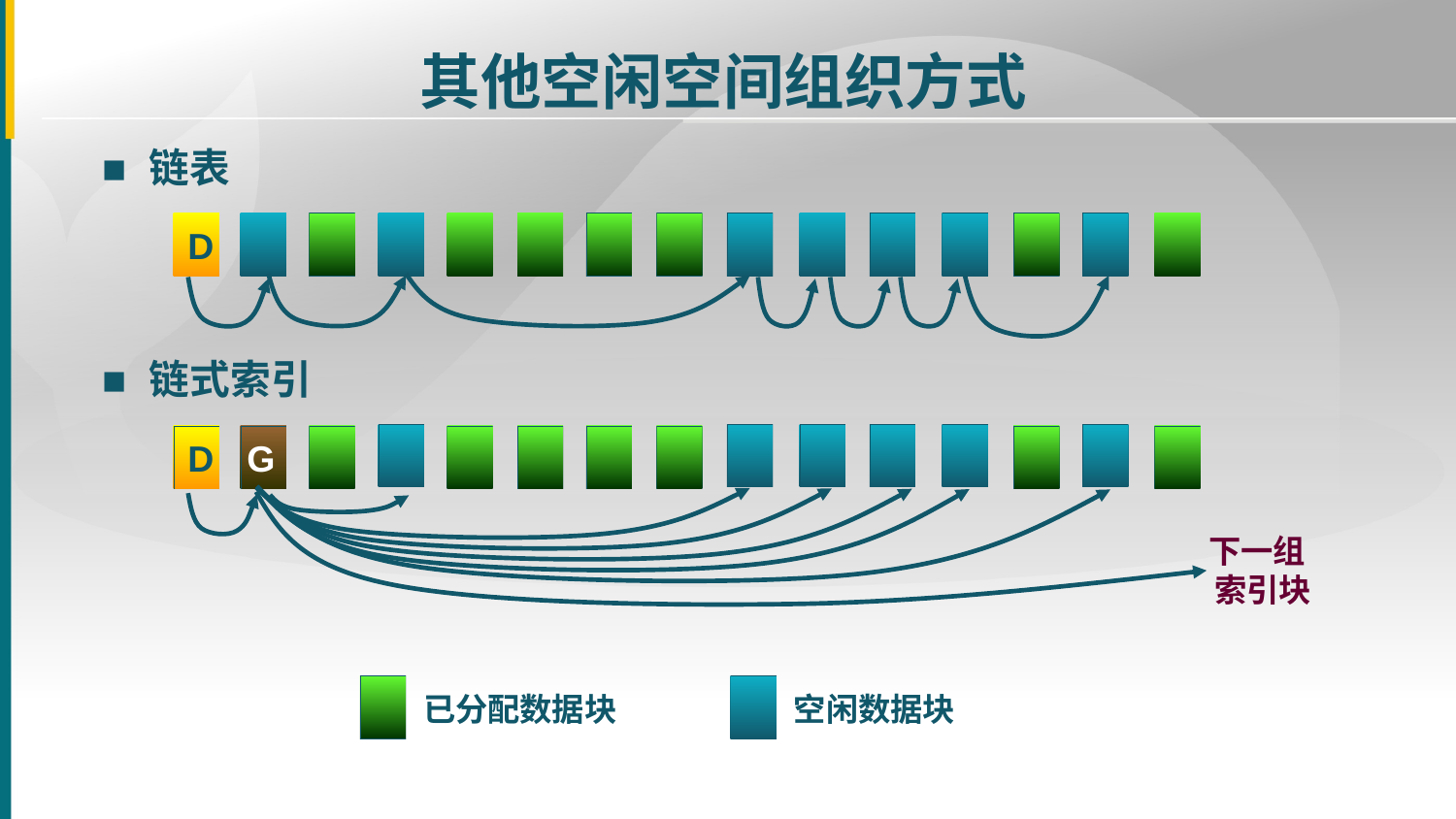

其他空闲空间组织方式
■
链表

D

■
链式索引

G

D

    下一组索引块

已分配数据块
空闲数据块